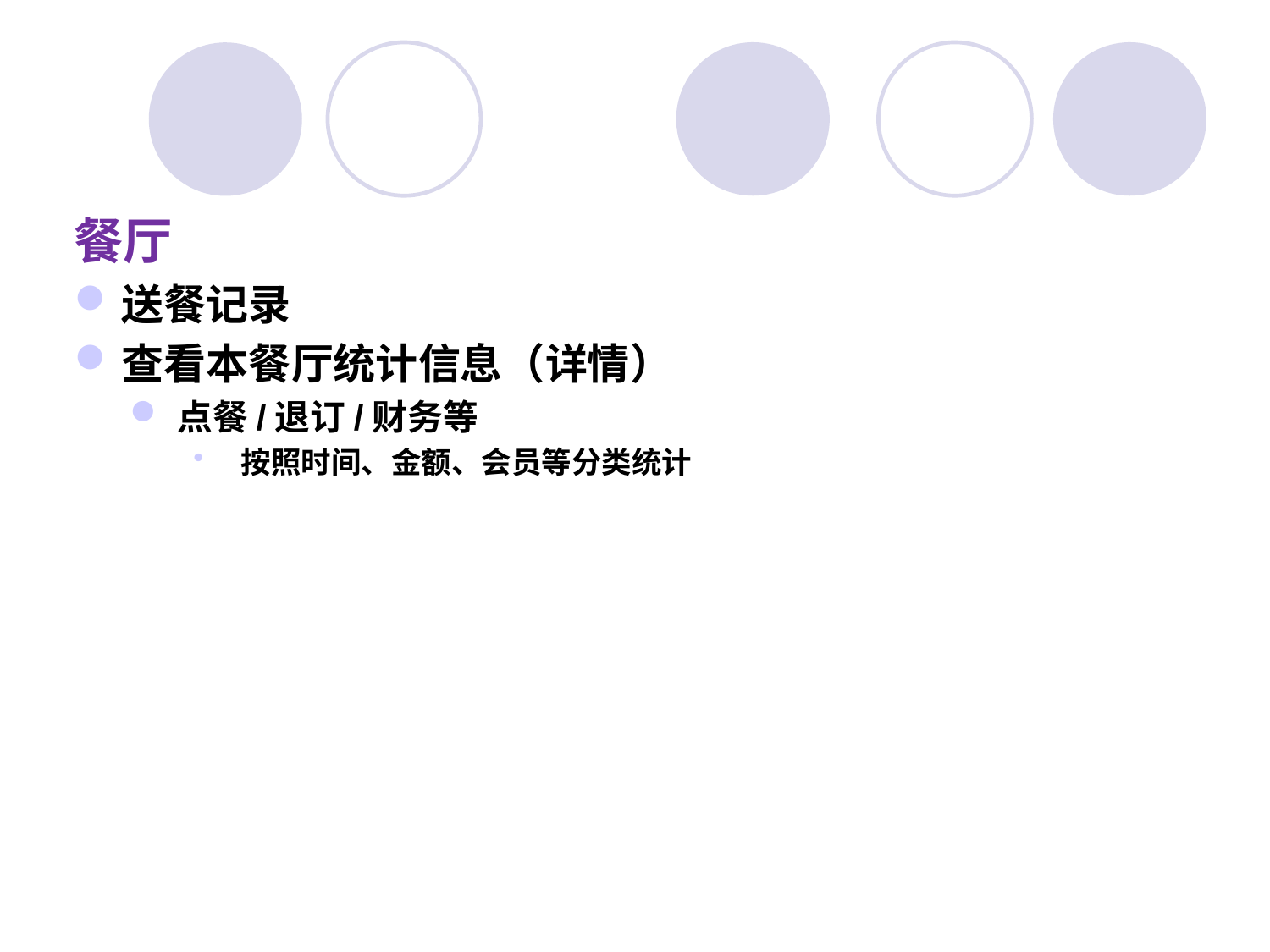

#
餐厅
送餐记录
查看本餐厅统计信息（详情）
点餐/退订/财务等
按照时间、金额、会员等分类统计
7